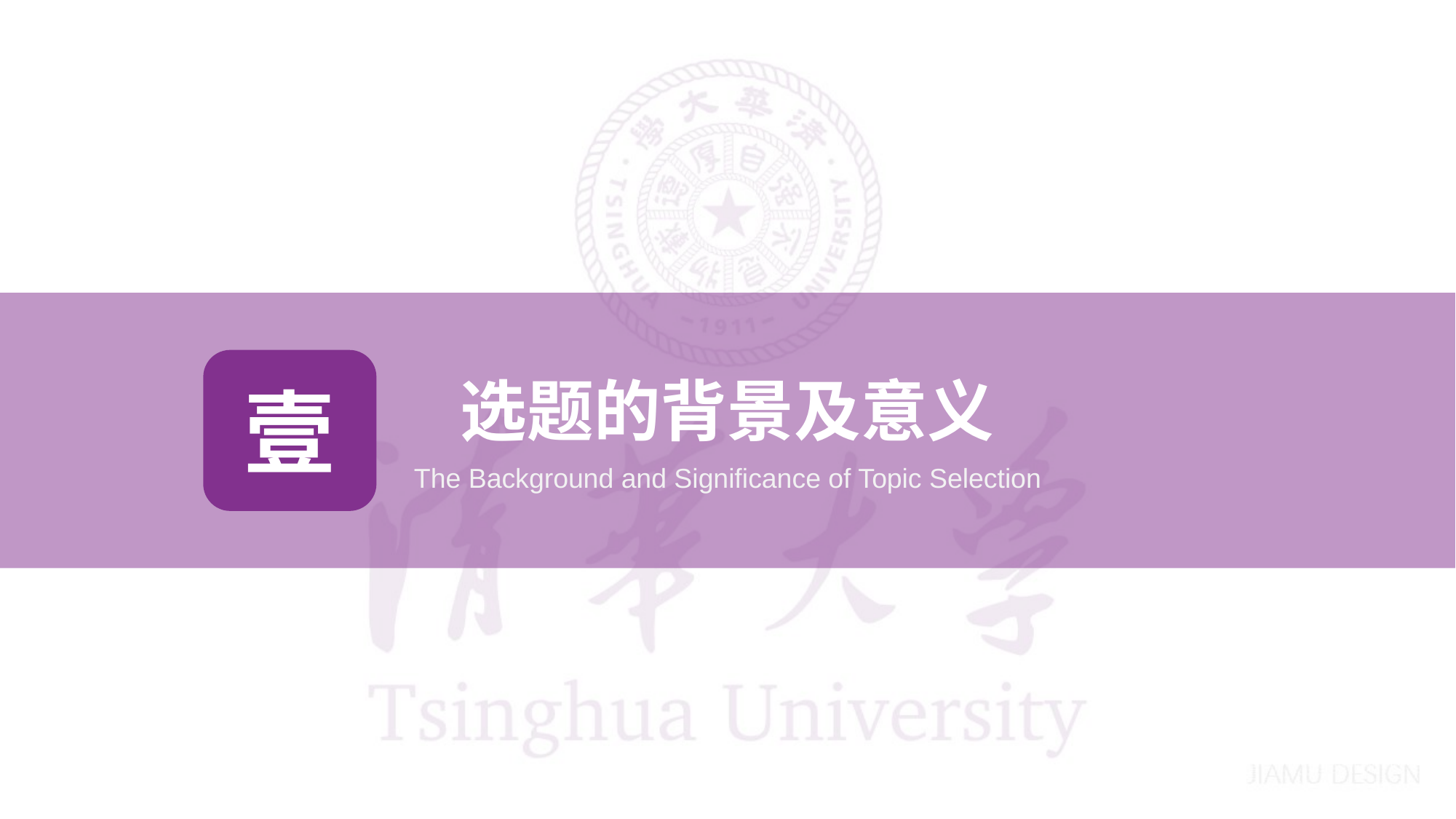

壹
选题的背景及意义
The Background and Significance of Topic Selection